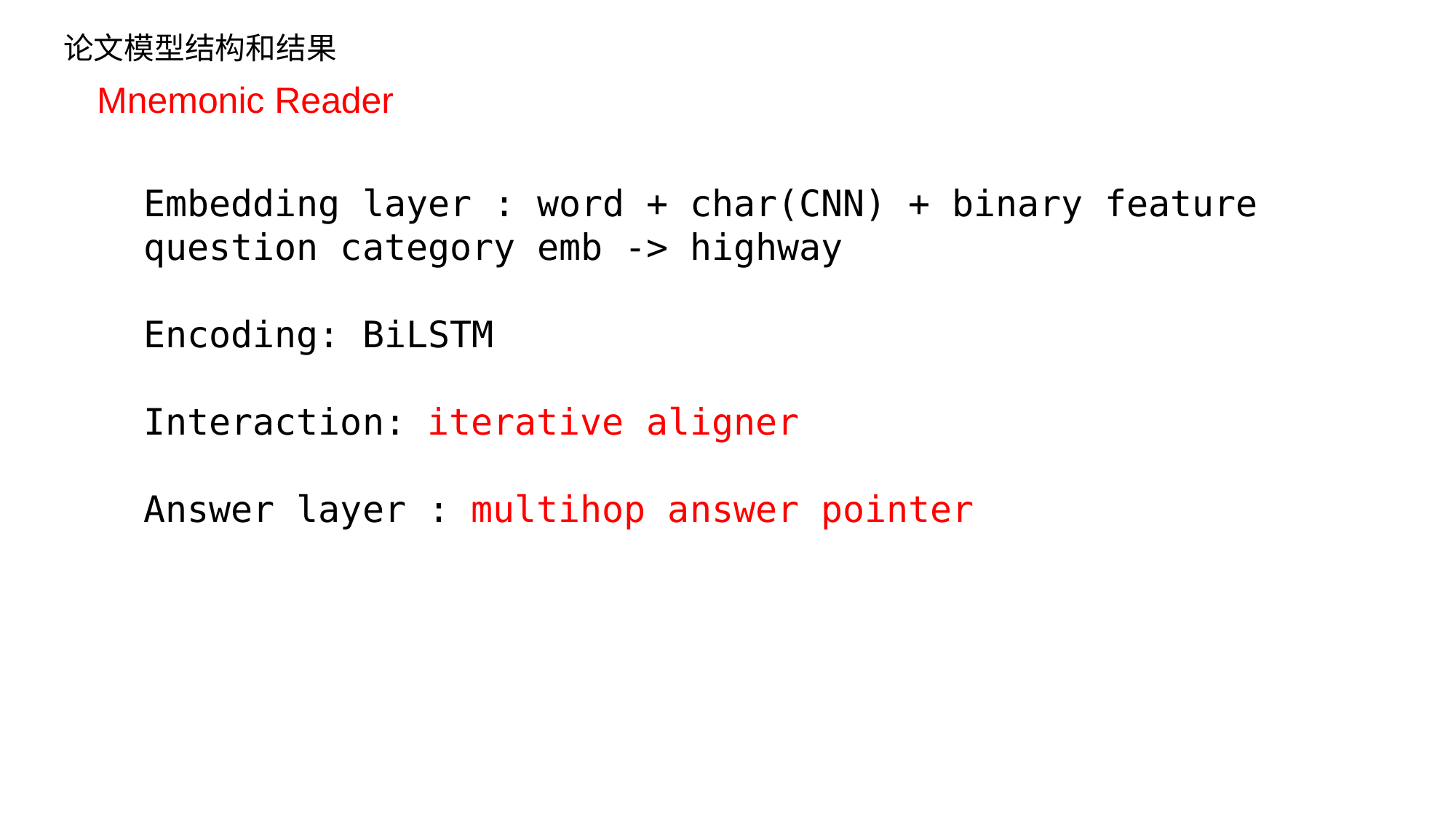

论文模型结构和结果
Mnemonic Reader
Embedding layer : word + char(CNN) + binary feature question category emb -> highway

Encoding: BiLSTM

Interaction: iterative aligner

Answer layer : multihop answer pointer